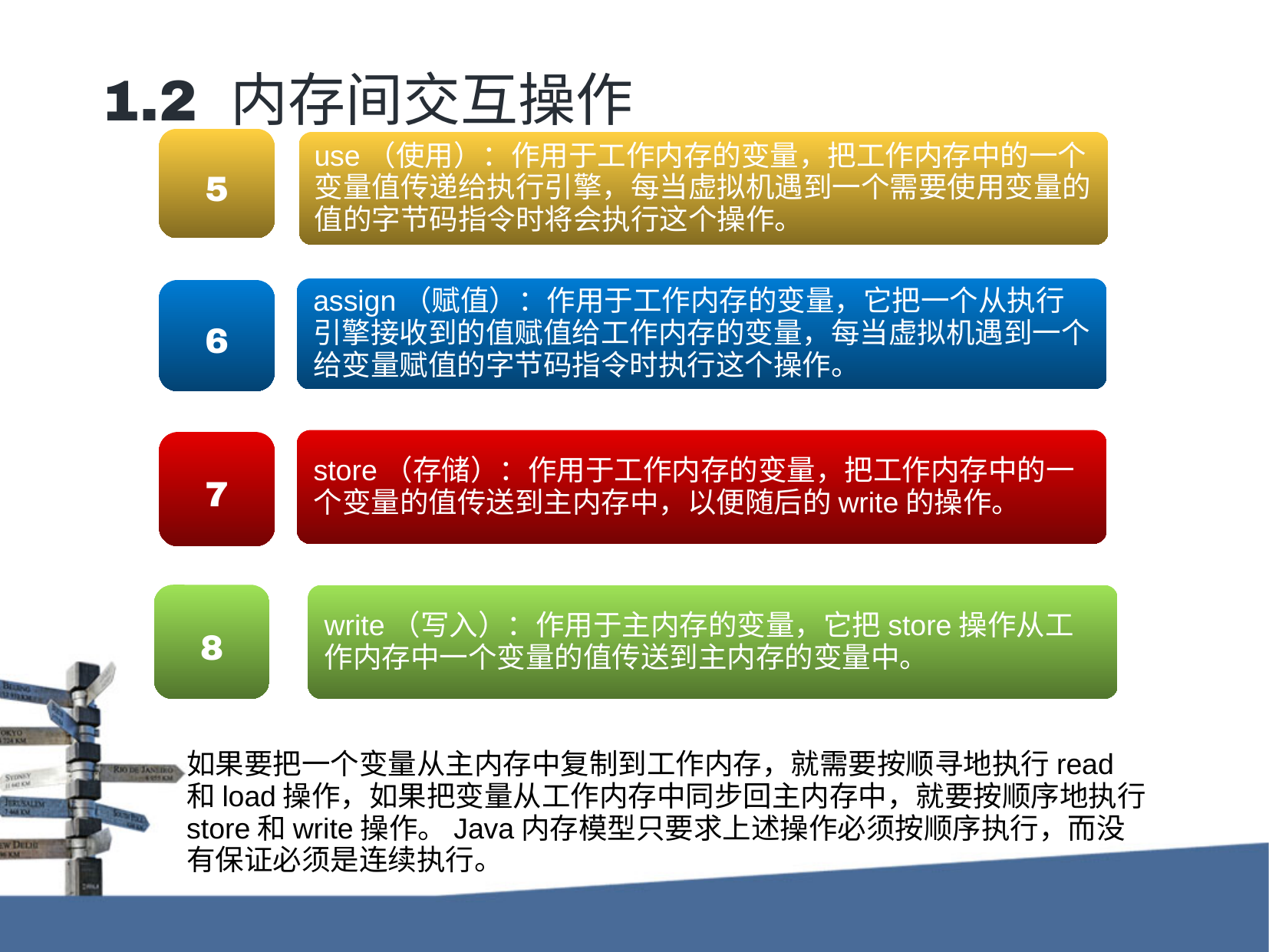

1.2 内存间交互操作
5
use（使用）：作用于工作内存的变量，把工作内存中的一个变量值传递给执行引擎，每当虚拟机遇到一个需要使用变量的值的字节码指令时将会执行这个操作。
assign（赋值）：作用于工作内存的变量，它把一个从执行引擎接收到的值赋值给工作内存的变量，每当虚拟机遇到一个给变量赋值的字节码指令时执行这个操作。
6
store（存储）：作用于工作内存的变量，把工作内存中的一个变量的值传送到主内存中，以便随后的write的操作。
7
8
write（写入）：作用于主内存的变量，它把store操作从工作内存中一个变量的值传送到主内存的变量中。
如果要把一个变量从主内存中复制到工作内存，就需要按顺寻地执行read和load操作，如果把变量从工作内存中同步回主内存中，就要按顺序地执行store和write操作。Java内存模型只要求上述操作必须按顺序执行，而没有保证必须是连续执行。